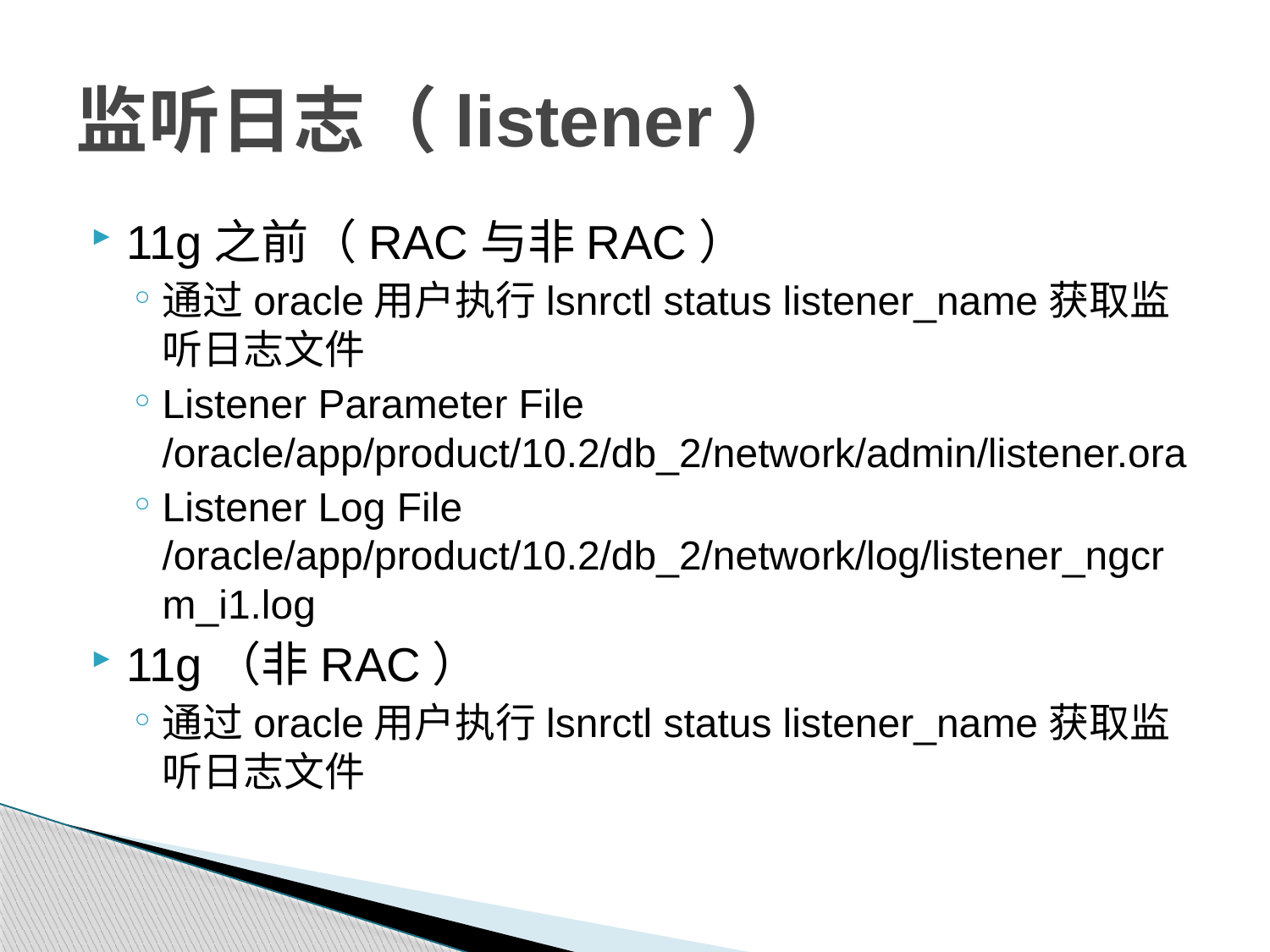

# 监听日志（listener）
11g之前（RAC与非RAC）
通过oracle用户执行lsnrctl status listener_name获取监听日志文件
Listener Parameter File   /oracle/app/product/10.2/db_2/network/admin/listener.ora
Listener Log File         /oracle/app/product/10.2/db_2/network/log/listener_ngcrm_i1.log
11g（非RAC）
通过oracle用户执行lsnrctl status listener_name获取监听日志文件